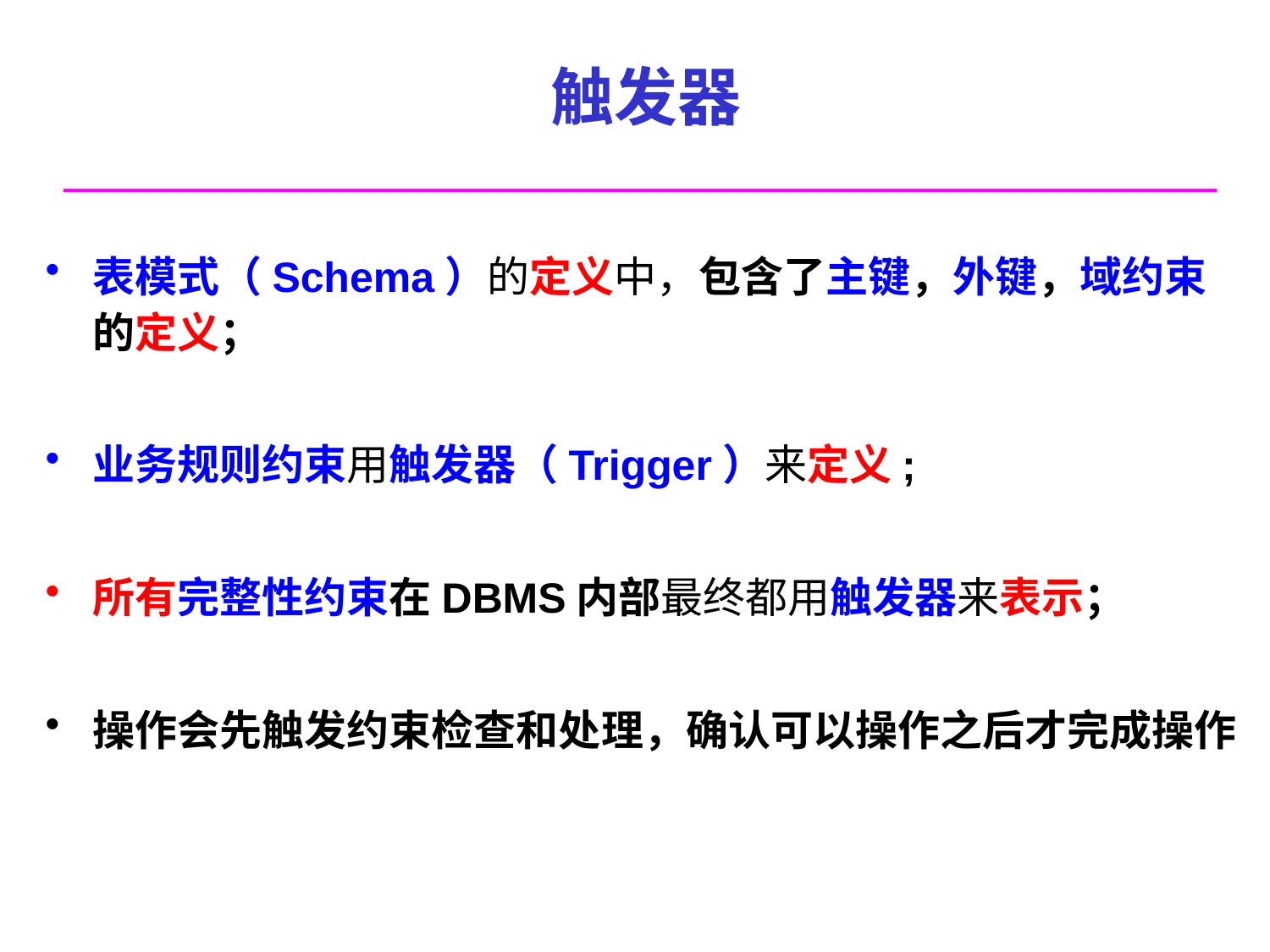

# 触发器
表模式（Schema）的定义中，包含了主键，外键，域约束的定义；
业务规则约束用触发器（Trigger）来定义;
所有完整性约束在DBMS内部最终都用触发器来表示；
操作会先触发约束检查和处理，确认可以操作之后才完成操作